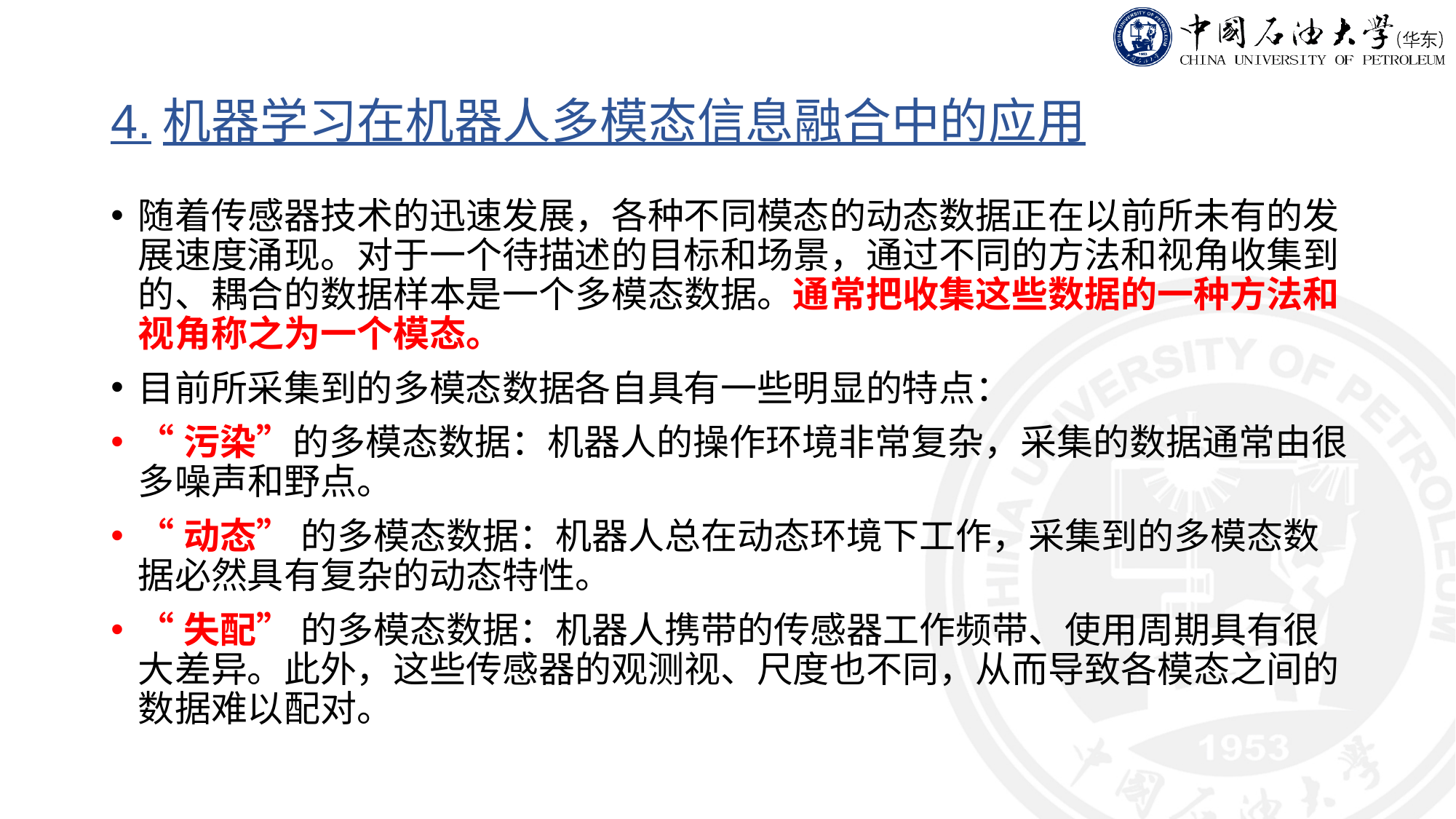

# 4.机器学习在机器人多模态信息融合中的应用
随着传感器技术的迅速发展，各种不同模态的动态数据正在以前所未有的发展速度涌现。对于一个待描述的目标和场景，通过不同的方法和视角收集到的、耦合的数据样本是一个多模态数据。通常把收集这些数据的一种方法和视角称之为一个模态。
目前所采集到的多模态数据各自具有一些明显的特点：
“污染”的多模态数据：机器人的操作环境非常复杂，采集的数据通常由很多噪声和野点。
“动态” 的多模态数据：机器人总在动态环境下工作，采集到的多模态数据必然具有复杂的动态特性。
“失配” 的多模态数据：机器人携带的传感器工作频带、使用周期具有很大差异。此外，这些传感器的观测视、尺度也不同，从而导致各模态之间的数据难以配对。